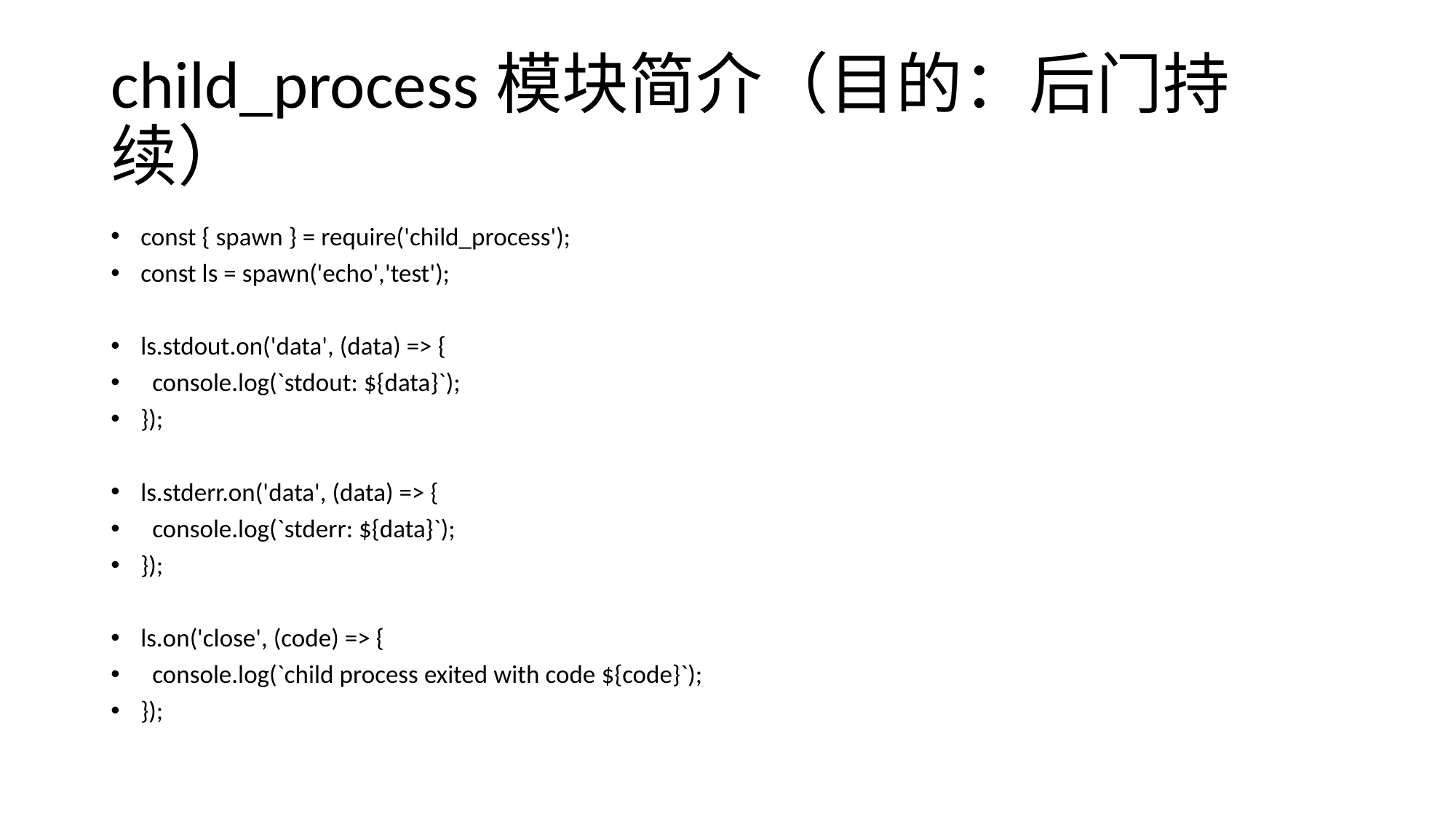

# child_process模块简介（目的：后门持续）
const { spawn } = require('child_process');
const ls = spawn('echo','test');

ls.stdout.on('data', (data) => {
  console.log(`stdout: ${data}`);
});

ls.stderr.on('data', (data) => {
  console.log(`stderr: ${data}`);
});

ls.on('close', (code) => {
  console.log(`child process exited with code ${code}`);
});